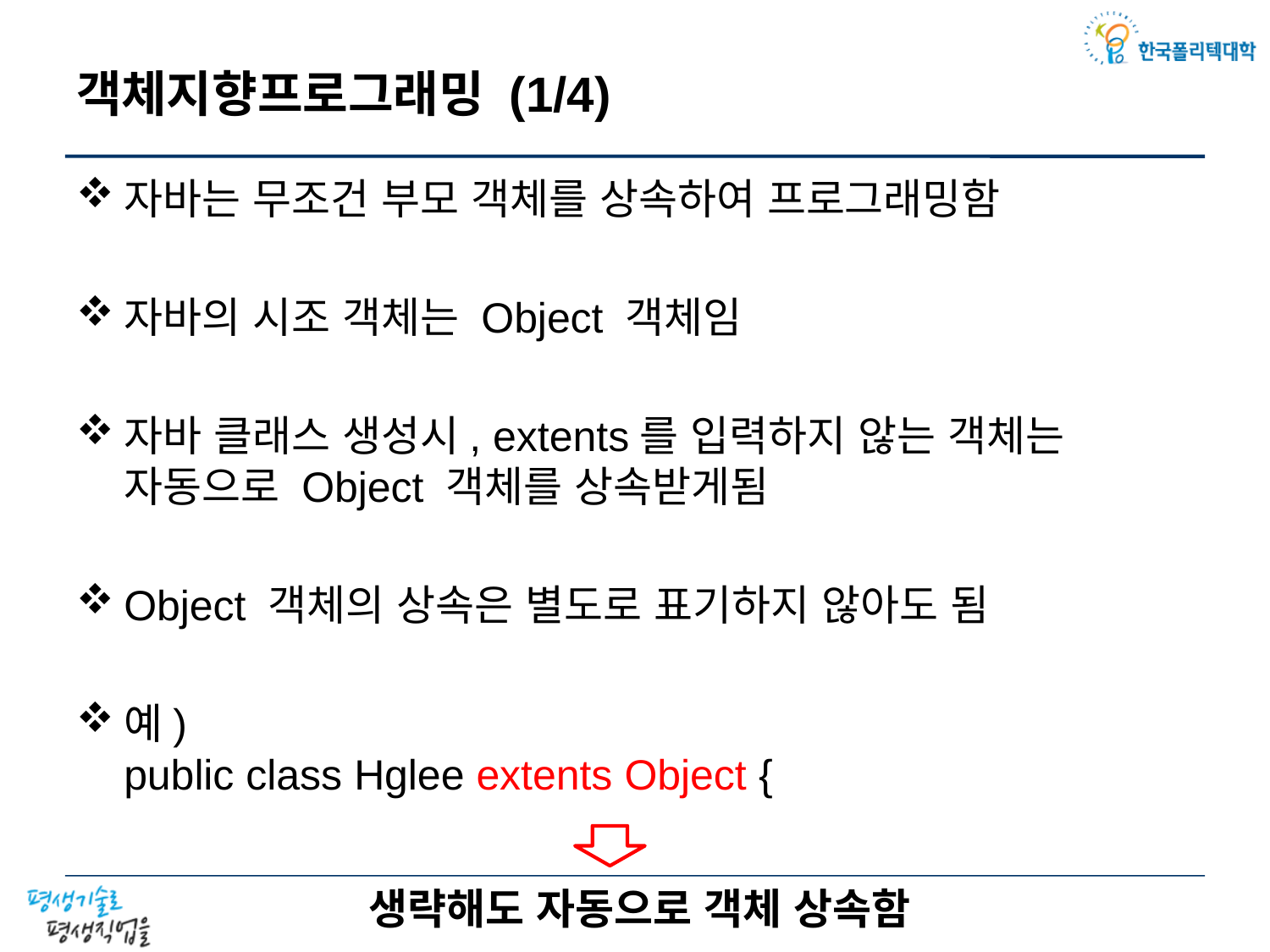

# 객체지향프로그래밍 (1/4)
자바는 무조건 부모 객체를 상속하여 프로그래밍함

자바의 시조 객체는 Object 객체임

자바 클래스 생성시, extents를 입력하지 않는 객체는
자동으로 Object 객체를 상속받게됨

Object 객체의 상속은 별도로 표기하지 않아도 됨

예)
public class Hglee extents Object {

생략해도 자동으로 객체 상속함